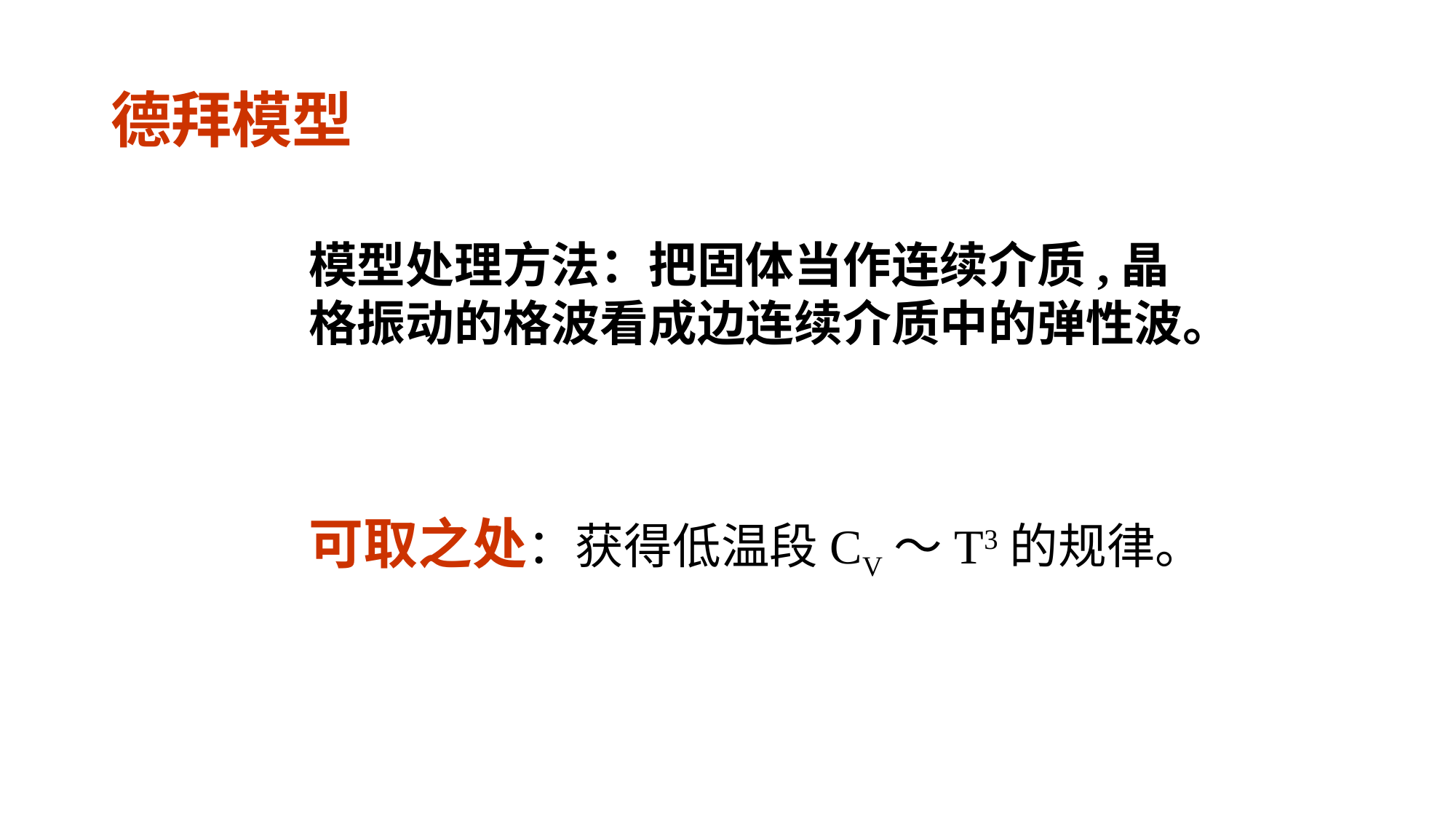

# 德拜模型
模型处理方法：把固体当作连续介质,晶格振动的格波看成边连续介质中的弹性波。
可取之处：获得低温段CV～T3的规律。